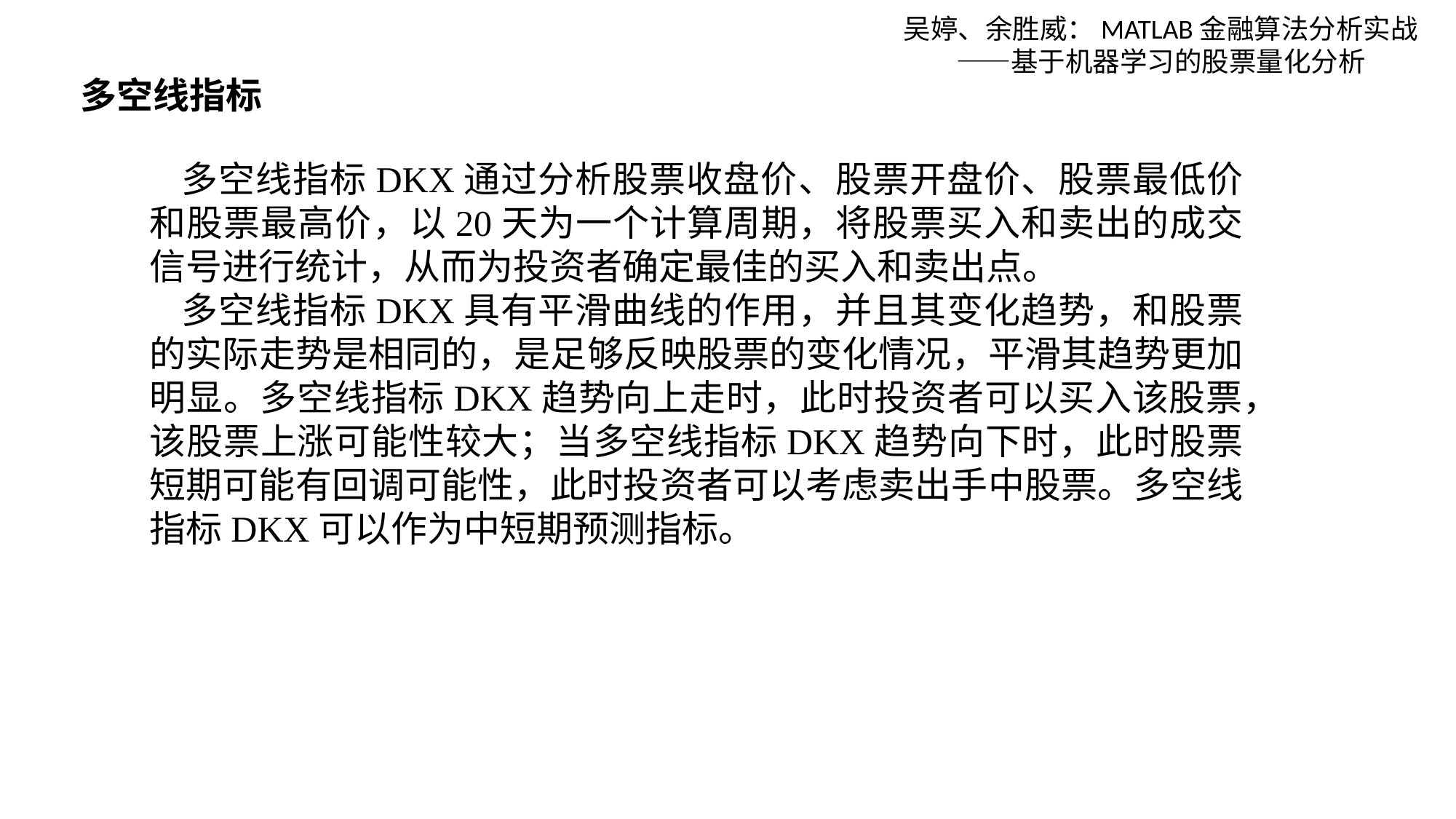

吴婷、余胜威：MATLAB金融算法分析实战——基于机器学习的股票量化分析
多空线指标
多空线指标DKX通过分析股票收盘价、股票开盘价、股票最低价和股票最高价，以20天为一个计算周期，将股票买入和卖出的成交信号进行统计，从而为投资者确定最佳的买入和卖出点。
多空线指标DKX具有平滑曲线的作用，并且其变化趋势，和股票的实际走势是相同的，是足够反映股票的变化情况，平滑其趋势更加明显。多空线指标DKX趋势向上走时，此时投资者可以买入该股票，该股票上涨可能性较大；当多空线指标DKX趋势向下时，此时股票短期可能有回调可能性，此时投资者可以考虑卖出手中股票。多空线指标DKX可以作为中短期预测指标。